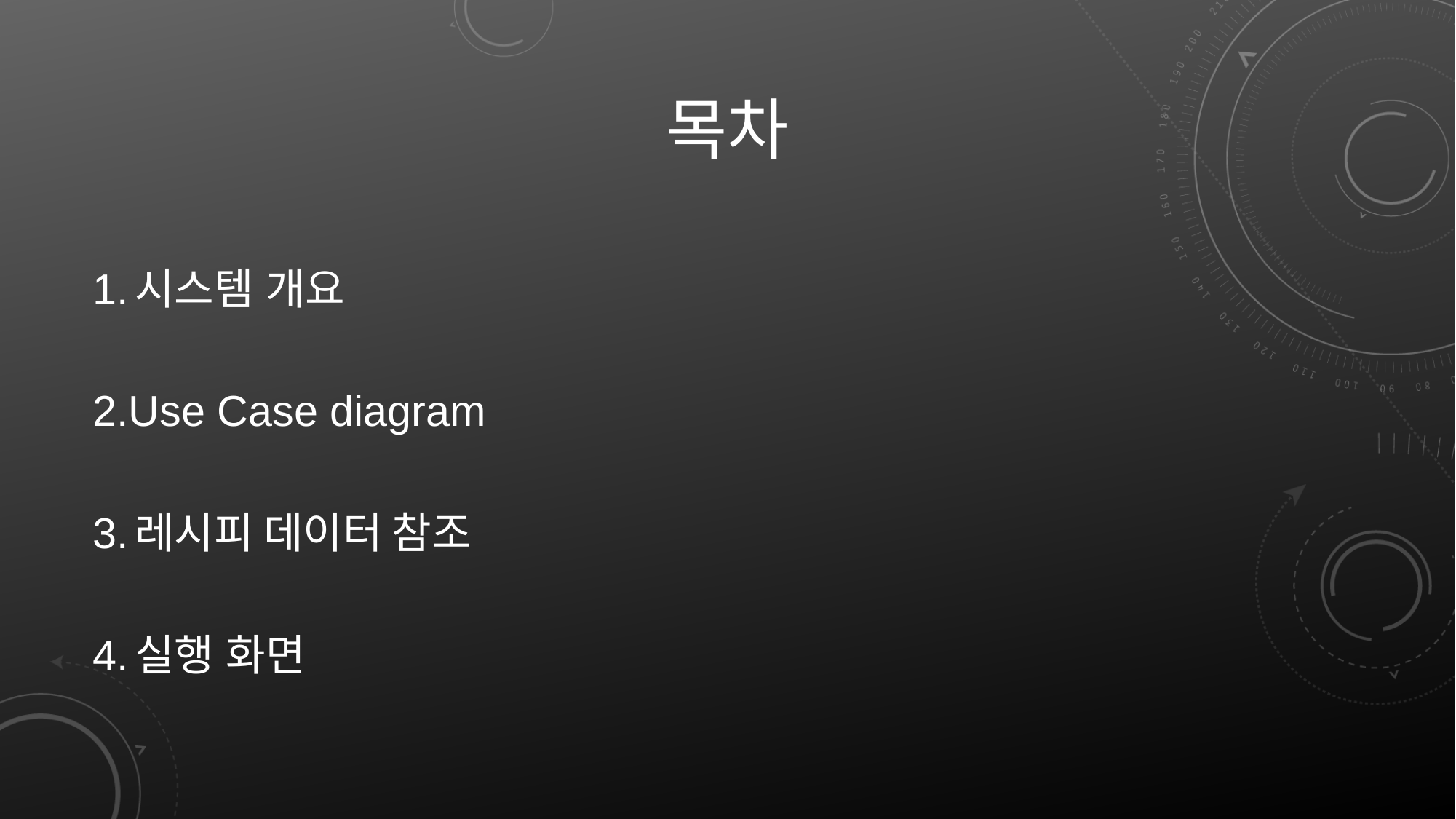

# 목차
1.시스템 개요

2.Use Case diagram

3.레시피 데이터 참조

4.실행 화면